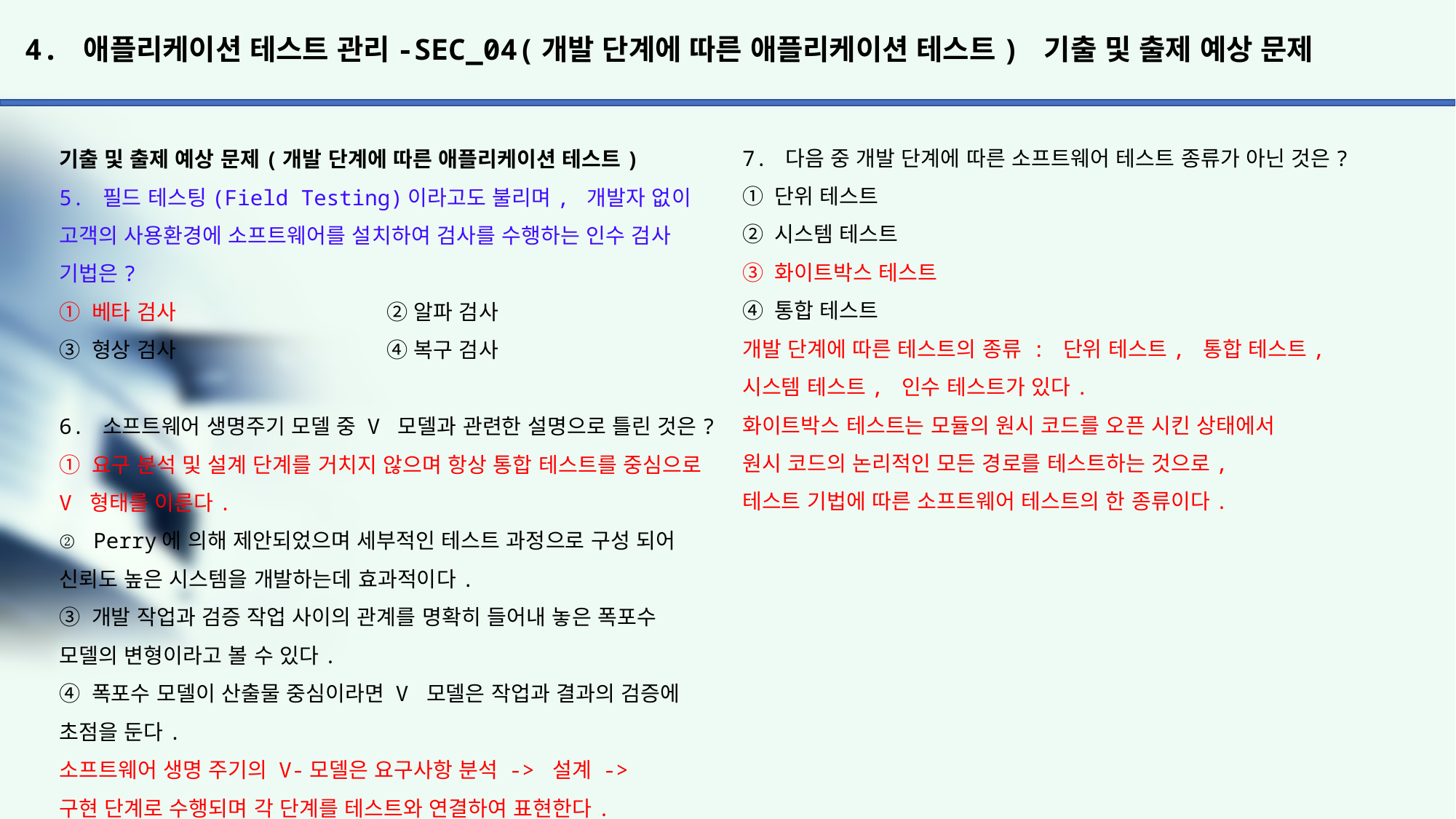

# 4. 애플리케이션 테스트 관리-SEC_04(개발 단계에 따른 애플리케이션 테스트) 기출 및 출제 예상 문제
7. 다음 중 개발 단계에 따른 소프트웨어 테스트 종류가 아닌 것은?
① 단위 테스트
② 시스템 테스트
③ 화이트박스 테스트
④ 통합 테스트
개발 단계에 따른 테스트의 종류 : 단위 테스트, 통합 테스트,
시스템 테스트, 인수 테스트가 있다.
화이트박스 테스트는 모듈의 원시 코드를 오픈 시킨 상태에서
원시 코드의 논리적인 모든 경로를 테스트하는 것으로,
테스트 기법에 따른 소프트웨어 테스트의 한 종류이다.
기출 및 출제 예상 문제(개발 단계에 따른 애플리케이션 테스트)
5. 필드 테스팅(Field Testing)이라고도 불리며, 개발자 없이 고객의 사용환경에 소프트웨어를 설치하여 검사를 수행하는 인수 검사 기법은?
① 베타 검사		② 알파 검사
③ 형상 검사		④ 복구 검사

6. 소프트웨어 생명주기 모델 중 V 모델과 관련한 설명으로 틀린 것은?
① 요구 분석 및 설계 단계를 거치지 않으며 항상 통합 테스트를 중심으로 V 형태를 이룬다.
② Perry에 의해 제안되었으며 세부적인 테스트 과정으로 구성 되어 신뢰도 높은 시스템을 개발하는데 효과적이다.
③ 개발 작업과 검증 작업 사이의 관계를 명확히 들어내 놓은 폭포수 모델의 변형이라고 볼 수 있다.
④ 폭포수 모델이 산출물 중심이라면 V 모델은 작업과 결과의 검증에 초점을 둔다.
소프트웨어 생명 주기의 V-모델은 요구사항 분석 -> 설계 ->
구현 단계로 수행되며 각 단계를 테스트와 연결하여 표현한다.
Perry에 의해 제안되었으며 세부적인 테스트 과정으로 구성 되어 신뢰도 높은 시스템을 개발하는데 효과적이다.
개발 작업과 검증 작업 사이의 관계를 명확히 들어내 놓은 폭포수 모델의 변형이라고 볼 수 있다.
폭포수 모델이 산출물 중심이라면 V 모델은 작업과 결과의 검증에 초점을 둔다.